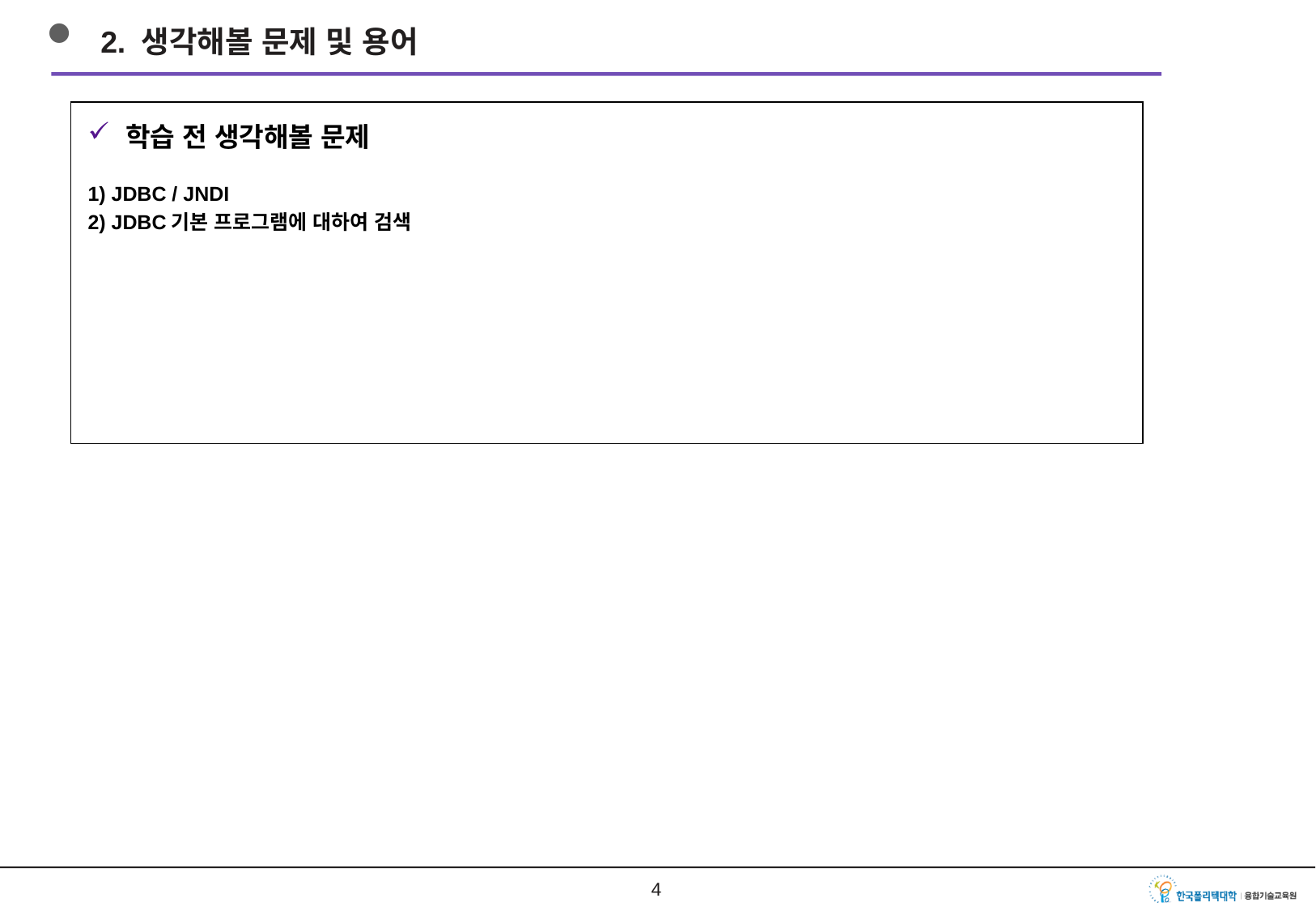

2. 생각해볼 문제 및 용어
학습 전 생각해볼 문제

1) JDBC / JNDI
2) JDBC기본 프로그램에 대하여 검색
4